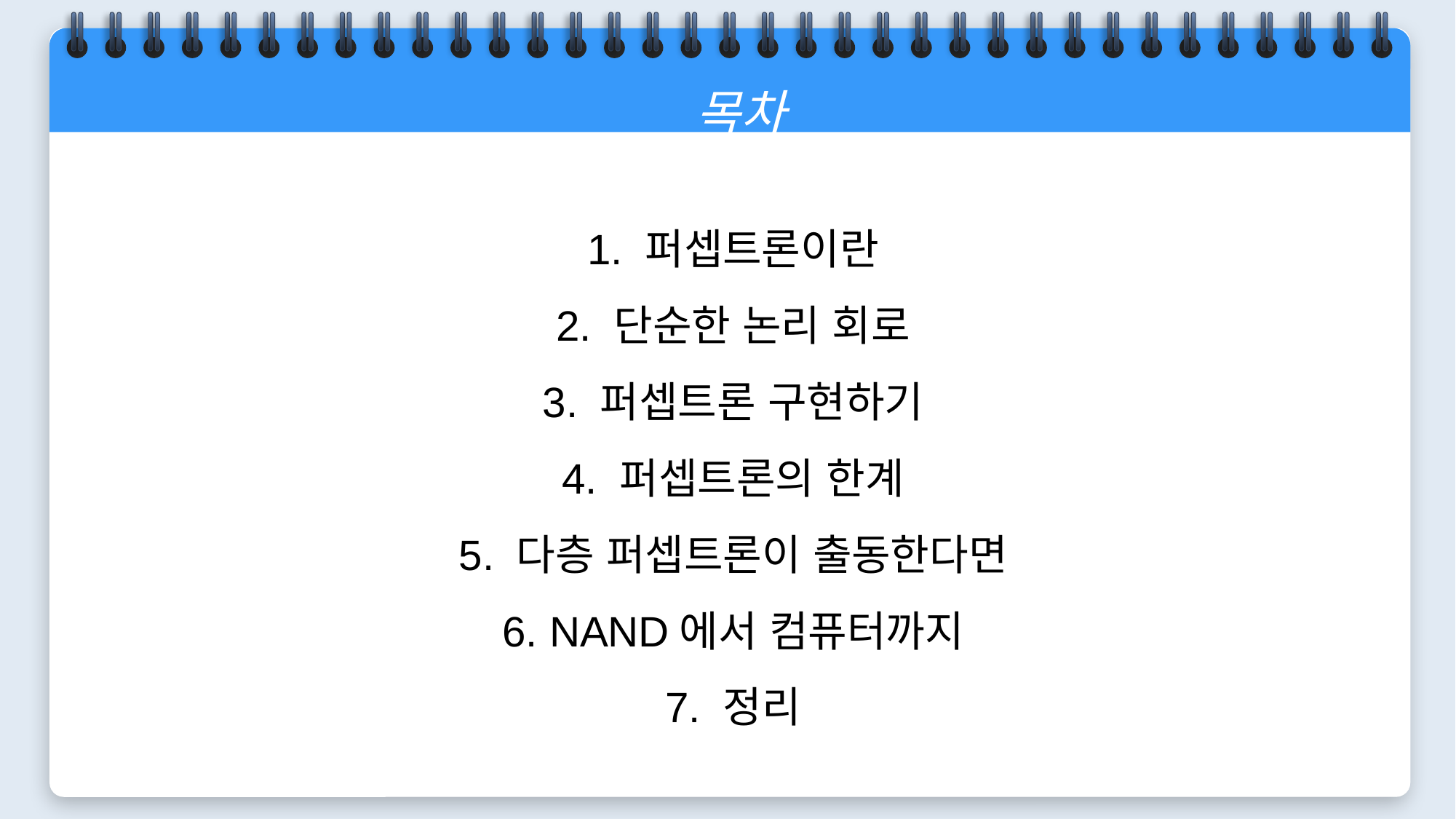

목차
1. 퍼셉트론이란
2. 단순한 논리 회로
3. 퍼셉트론 구현하기
4. 퍼셉트론의 한계
5. 다층 퍼셉트론이 출동한다면
6. NAND에서 컴퓨터까지
7. 정리